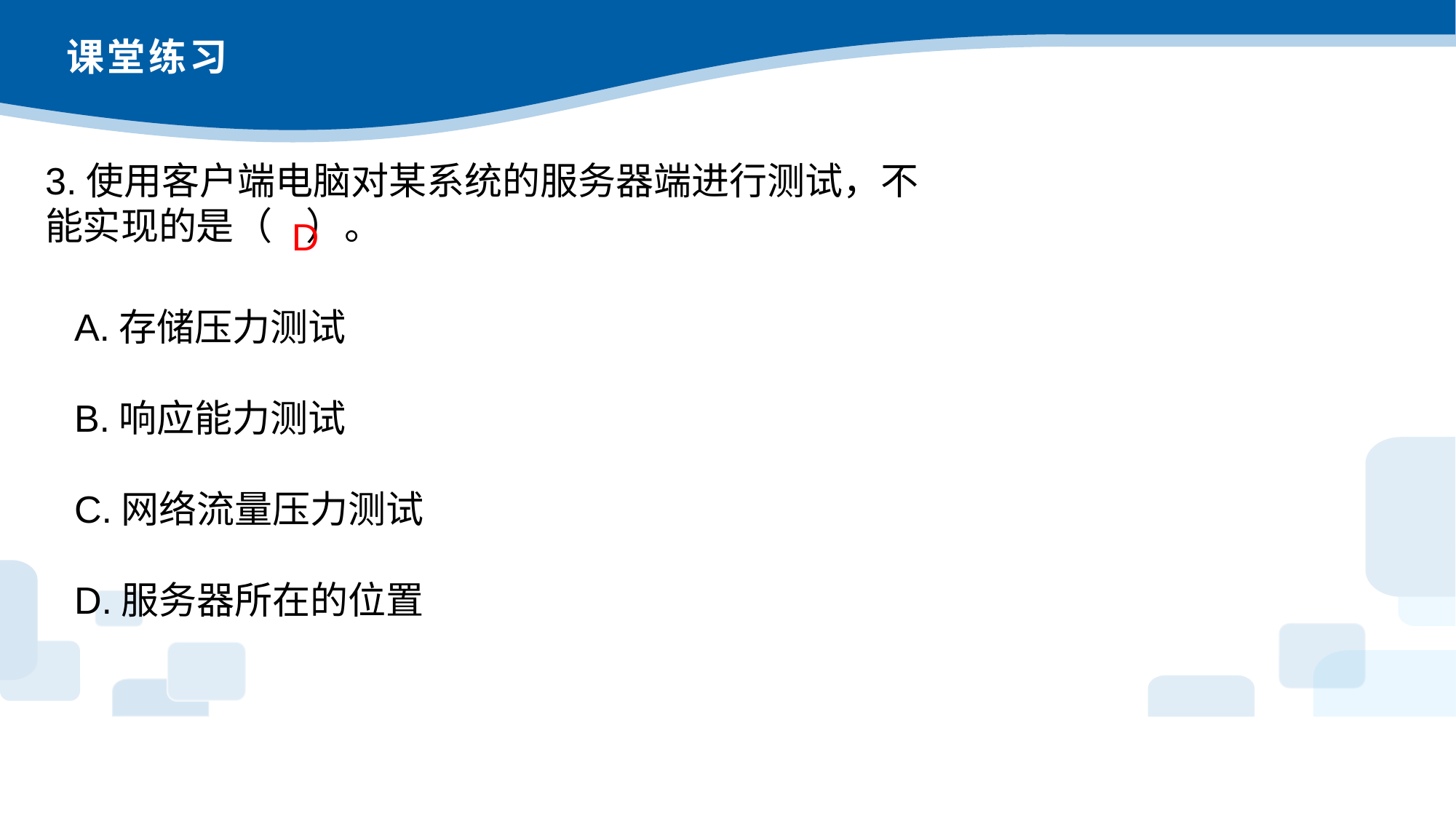

# 课堂练习
3.使用客户端电脑对某系统的服务器端进行测试，不能实现的是（    ）。

D
A.存储压力测试

B.响应能力测试

C.网络流量压力测试

D.服务器所在的位置